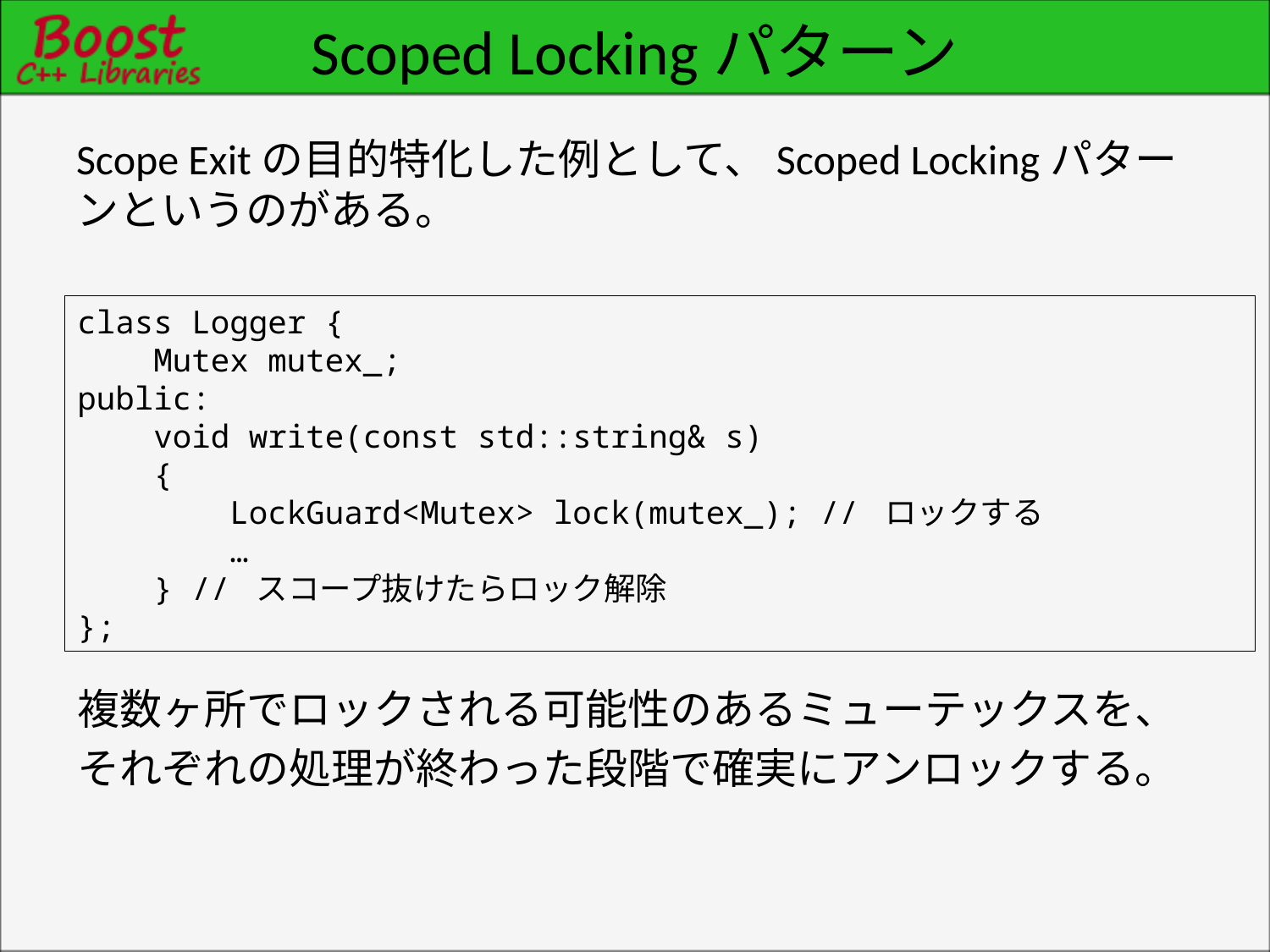

# Scoped Lockingパターン
Scope Exitの目的特化した例として、Scoped Lockingパターンというのがある。
class Logger {
    Mutex mutex_;
public:
    void write(const std::string& s)
    {
        LockGuard<Mutex> lock(mutex_); // ロックする
        …
    } // スコープ抜けたらロック解除
};
複数ヶ所でロックされる可能性のあるミューテックスを、
それぞれの処理が終わった段階で確実にアンロックする。